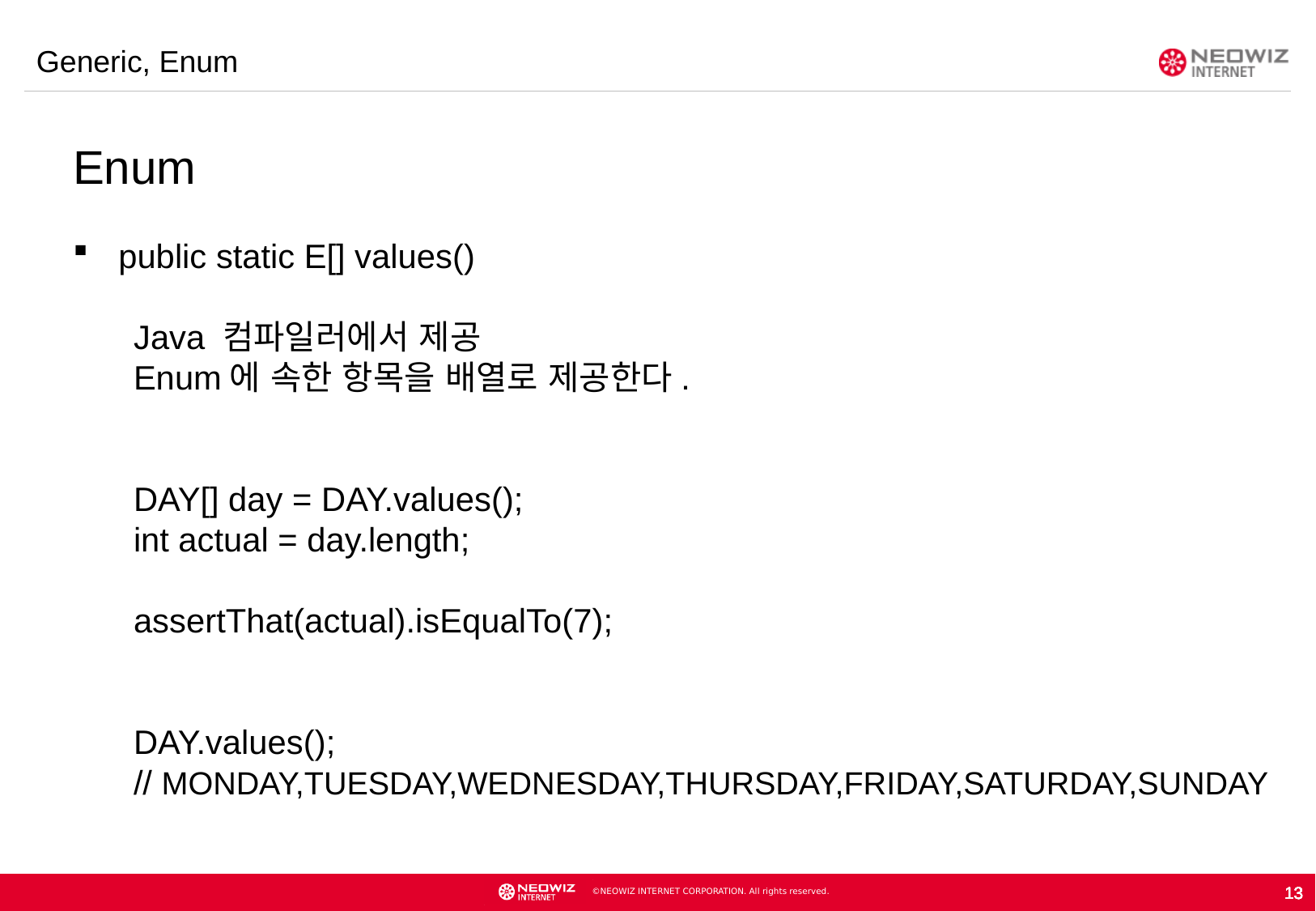

Generic, Enum

Enum

public static E[] values()

Java 컴파일러에서 제공
Enum에 속한 항목을 배열로 제공한다.

DAY[] day = DAY.values();
int actual = day.length;

assertThat(actual).isEqualTo(7);

DAY.values();
// MONDAY,TUESDAY,WEDNESDAY,THURSDAY,FRIDAY,SATURDAY,SUNDAY
13
13
13
13
13
13
13
13